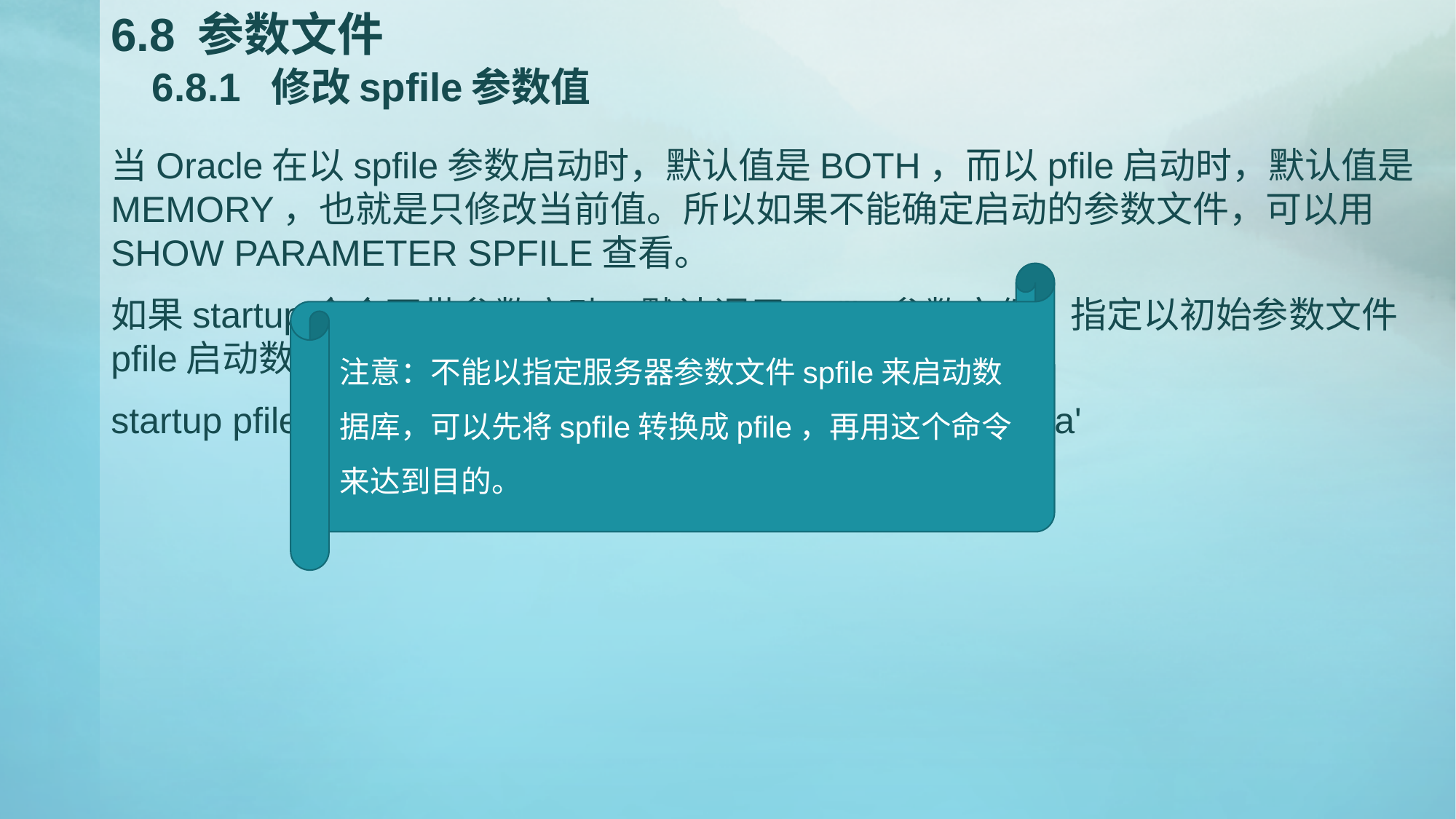

# 6.8 参数文件 6.8.1  修改spfile参数值
当Oracle在以spfile参数启动时，默认值是BOTH，而以pfile启动时，默认值是MEMORY，也就是只修改当前值。所以如果不能确定启动的参数文件，可以用SHOW PARAMETER SPFILE查看。
如果startup命令不带参数启动，默认调用spfile参数文件，指定以初始参数文件pfile启动数据库的命令是：
startup pfile='/$ORACLE_HOME/dbs/init$ORACLE_SID.ora'
注意：不能以指定服务器参数文件spfile来启动数据库，可以先将spfile转换成pfile，再用这个命令来达到目的。